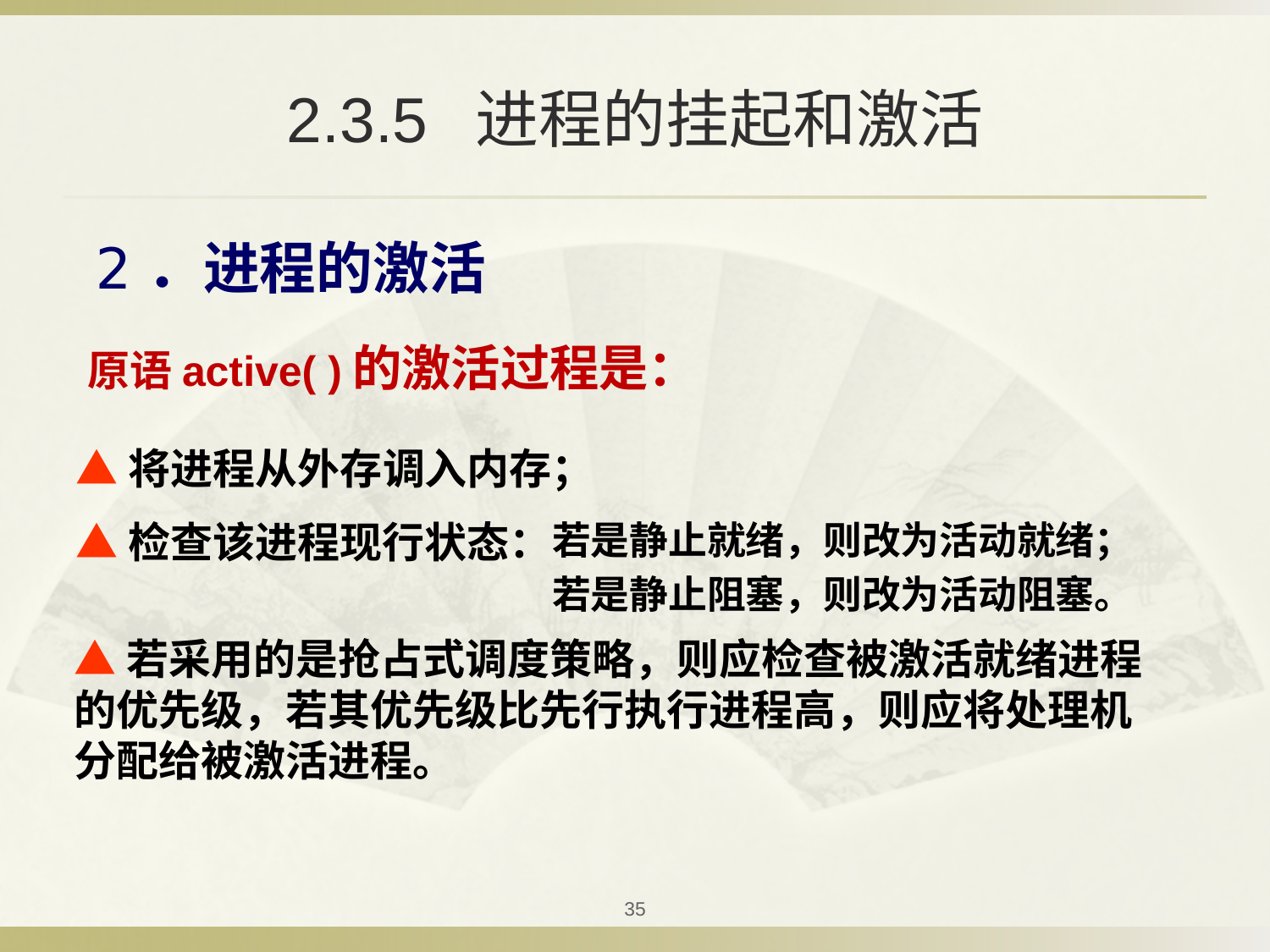

# 2.3.5  进程的挂起和激活
2．进程的激活
原语active( )的激活过程是：
▲将进程从外存调入内存；
▲检查该进程现行状态：
若是静止就绪，则改为活动就绪；
若是静止阻塞，则改为活动阻塞。
▲若采用的是抢占式调度策略，则应检查被激活就绪进程的优先级，若其优先级比先行执行进程高，则应将处理机分配给被激活进程。
35